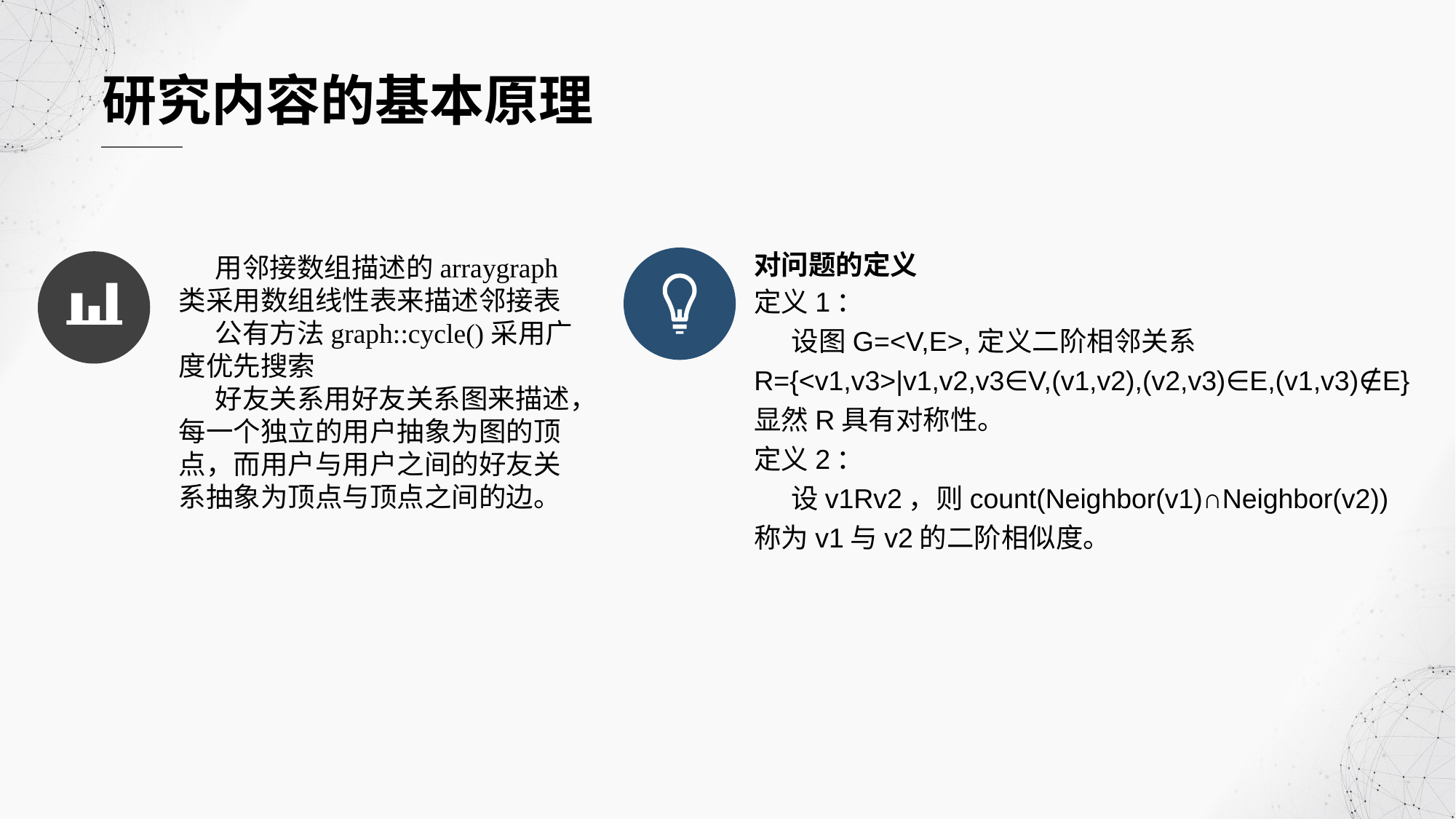

研究内容的基本原理

对问题的定义
定义1：
     设图G=<V,E>,定义二阶相邻关系
R={<v1,v3>|v1,v2,v3∈V,(v1,v2),(v2,v3)∈E,(v1,v3)∉E}
显然R具有对称性。
定义2：
      设v1Rv2，则count(Neighbor(v1)∩Neighbor(v2))
称为v1与v2的二阶相似度。
用邻接数组描述的arraygraph类采用数组线性表来描述邻接表
公有方法graph::cycle()采用广度优先搜索
好友关系用好友关系图来描述，每一个独立的用户抽象为图的顶点，而用户与用户之间的好友关系抽象为顶点与顶点之间的边。